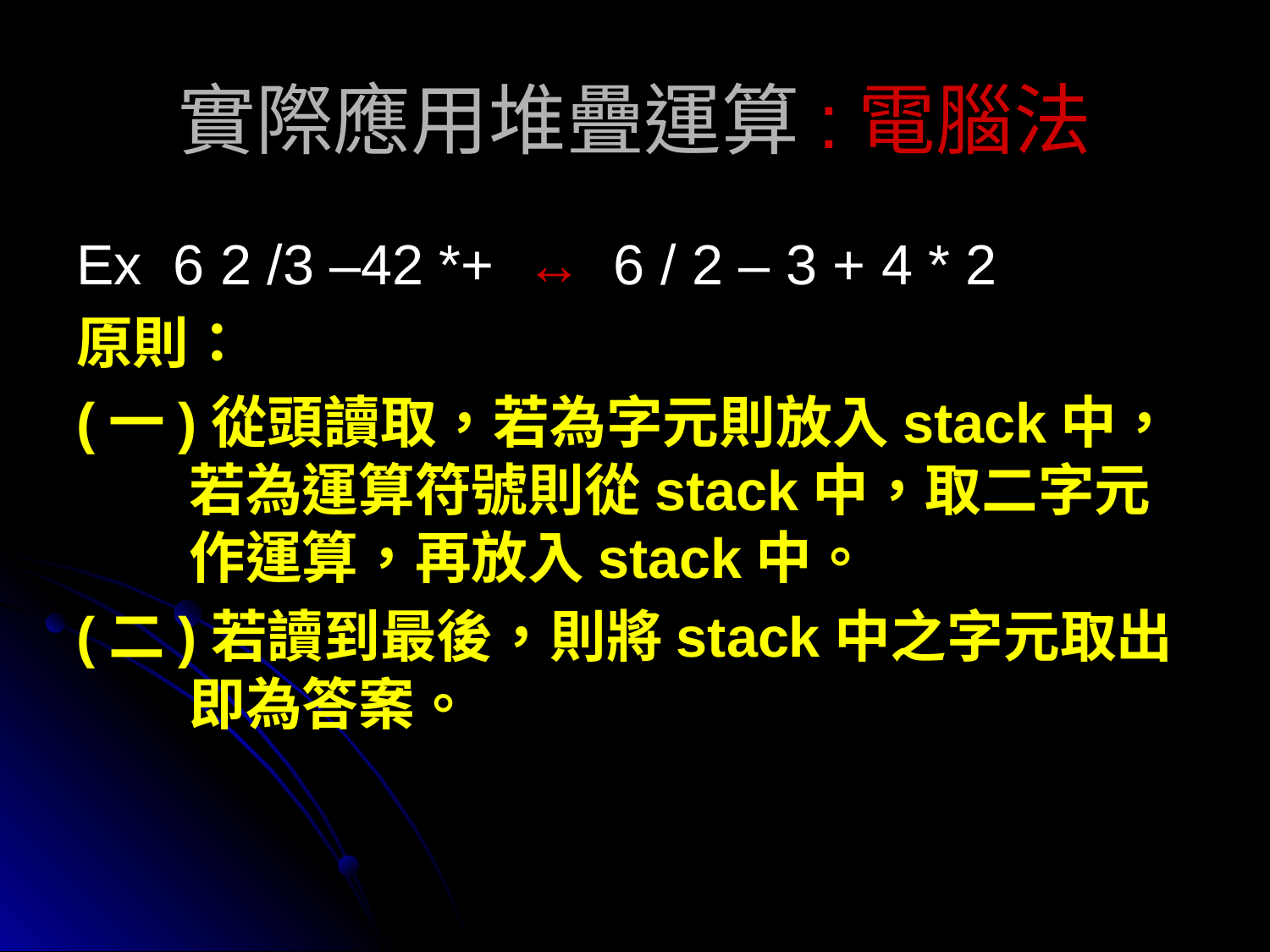

# 實際應用堆疊運算:電腦法
Ex  6 2 /3 –42 *+  ↔  6 / 2 – 3 + 4 * 2
原則：
(一)從頭讀取，若為字元則放入stack中，若為運算符號則從stack中，取二字元作運算，再放入stack中。
(二)若讀到最後，則將stack中之字元取出即為答案。